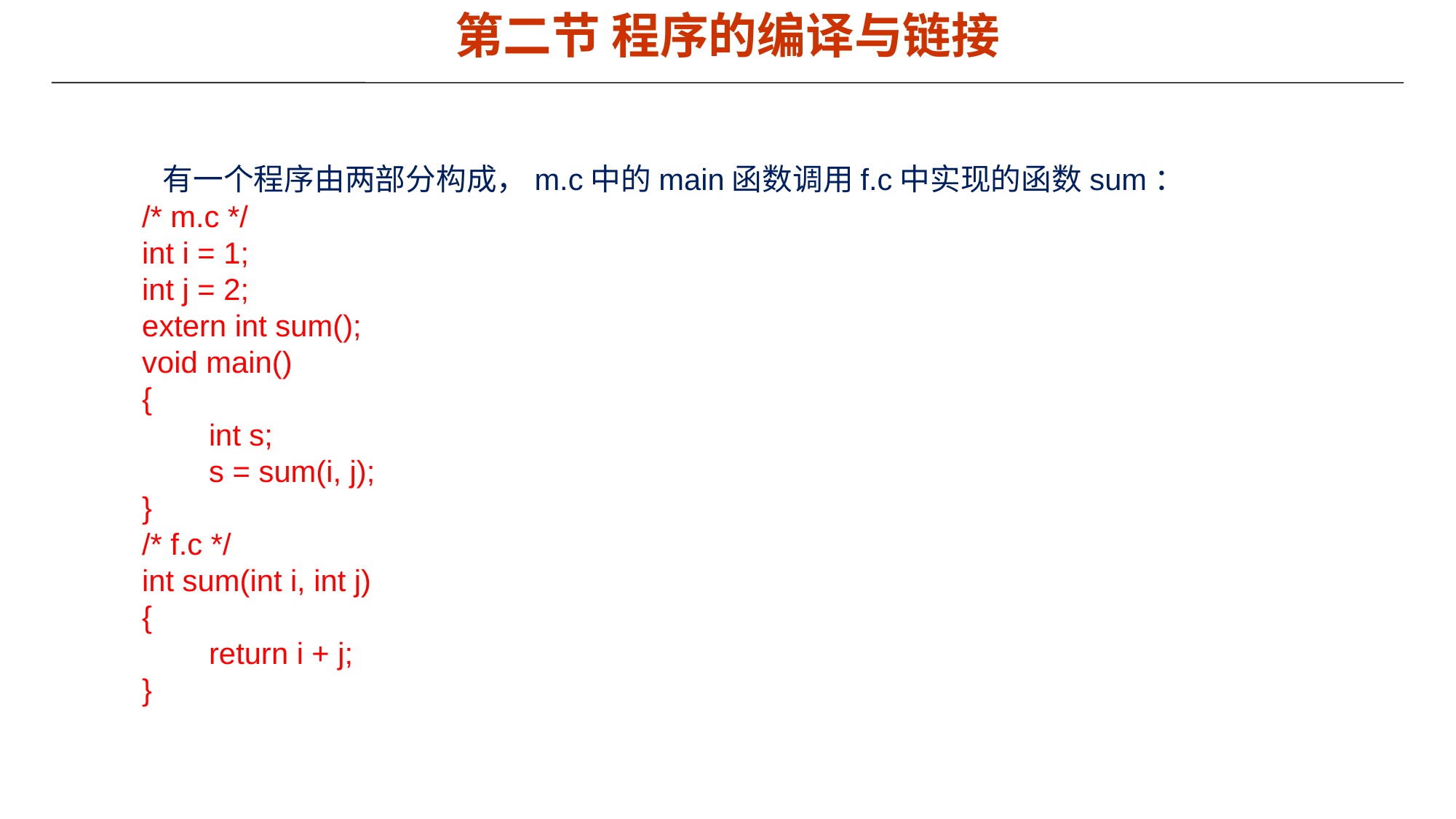

第二节 程序的编译与链接

  有一个程序由两部分构成，m.c中的main函数调用f.c中实现的函数sum：
/* m.c */
int i = 1;
int j = 2;
extern int sum();
void main()
{
        int s;
        s = sum(i, j);
}
/* f.c */
int sum(int i, int j)
{
        return i + j;
}